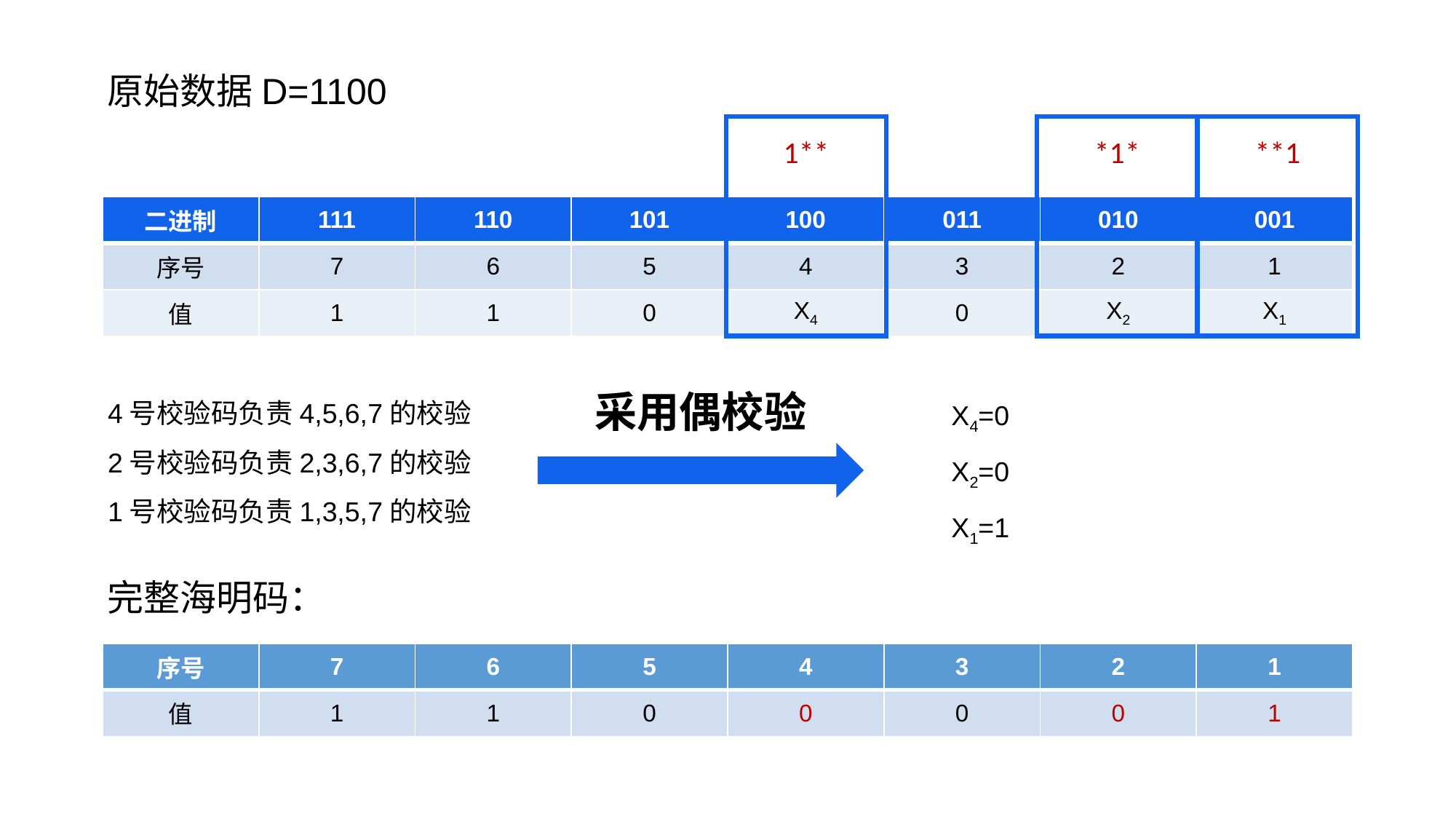

原始数据D=1100

1**
*1*
**1
| 二进制 | 111 | 110 | 101 | 100 | 011 | 010 | 001 |
| --- | --- | --- | --- | --- | --- | --- | --- |
| 序号 | 7 | 6 | 5 | 4 | 3 | 2 | 1 |
| 值 | 1 | 1 | 0 | X4 | 0 | X2 | X1 |

采用偶校验
4号校验码负责4,5,6,7的校验
2号校验码负责2,3,6,7的校验
1号校验码负责1,3,5,7的校验
X4=0
X2=0
X1=1
完整海明码：
| 序号 | 7 | 6 | 5 | 4 | 3 | 2 | 1 |
| --- | --- | --- | --- | --- | --- | --- | --- |
| 值 | 1 | 1 | 0 | 0 | 0 | 0 | 1 |